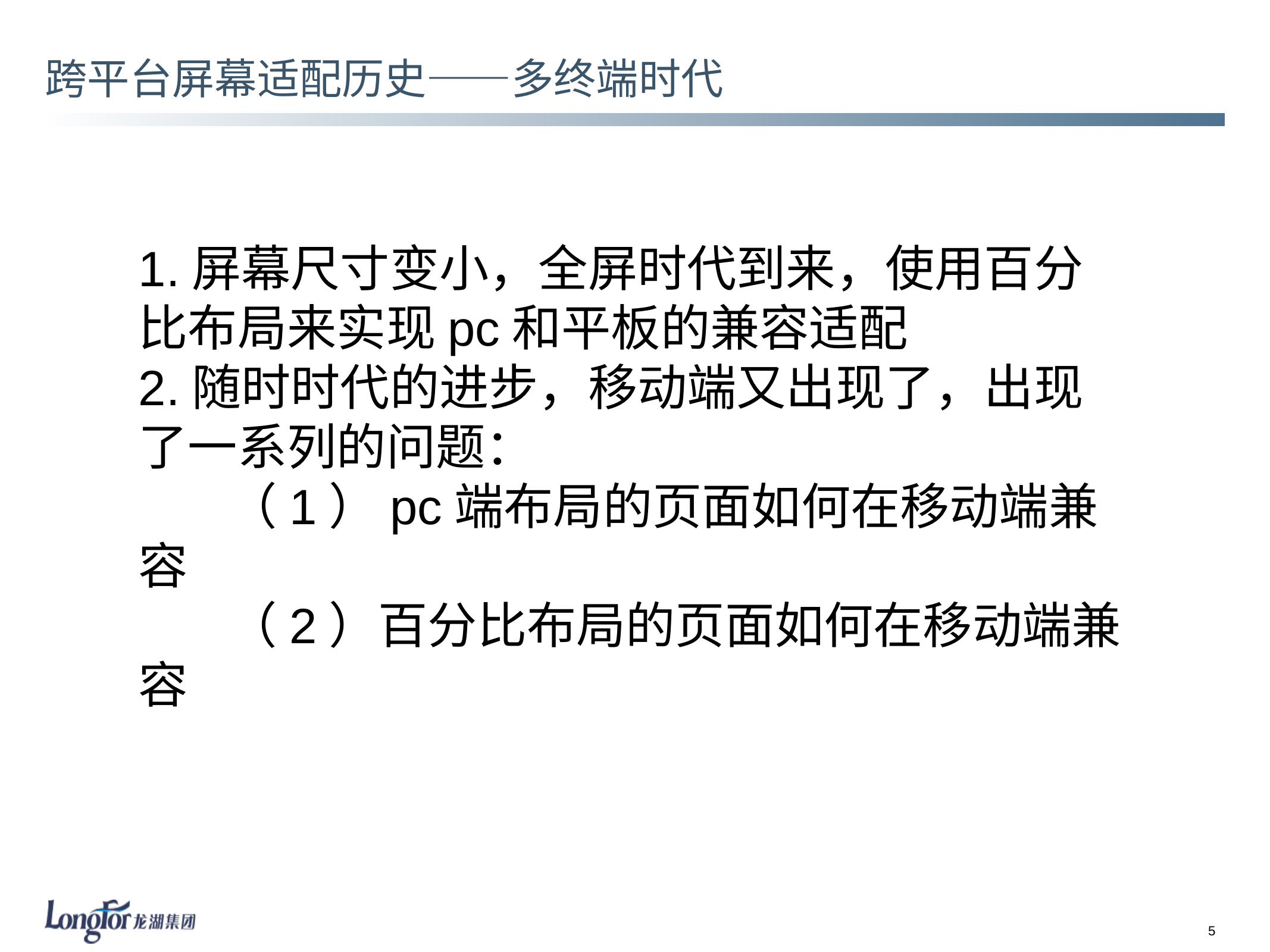

# 跨平台屏幕适配历史——多终端时代
1.屏幕尺寸变小，全屏时代到来，使用百分比布局来实现pc和平板的兼容适配
2.随时时代的进步，移动端又出现了，出现了一系列的问题：
	（1）pc端布局的页面如何在移动端兼容
	（2）百分比布局的页面如何在移动端兼容
5